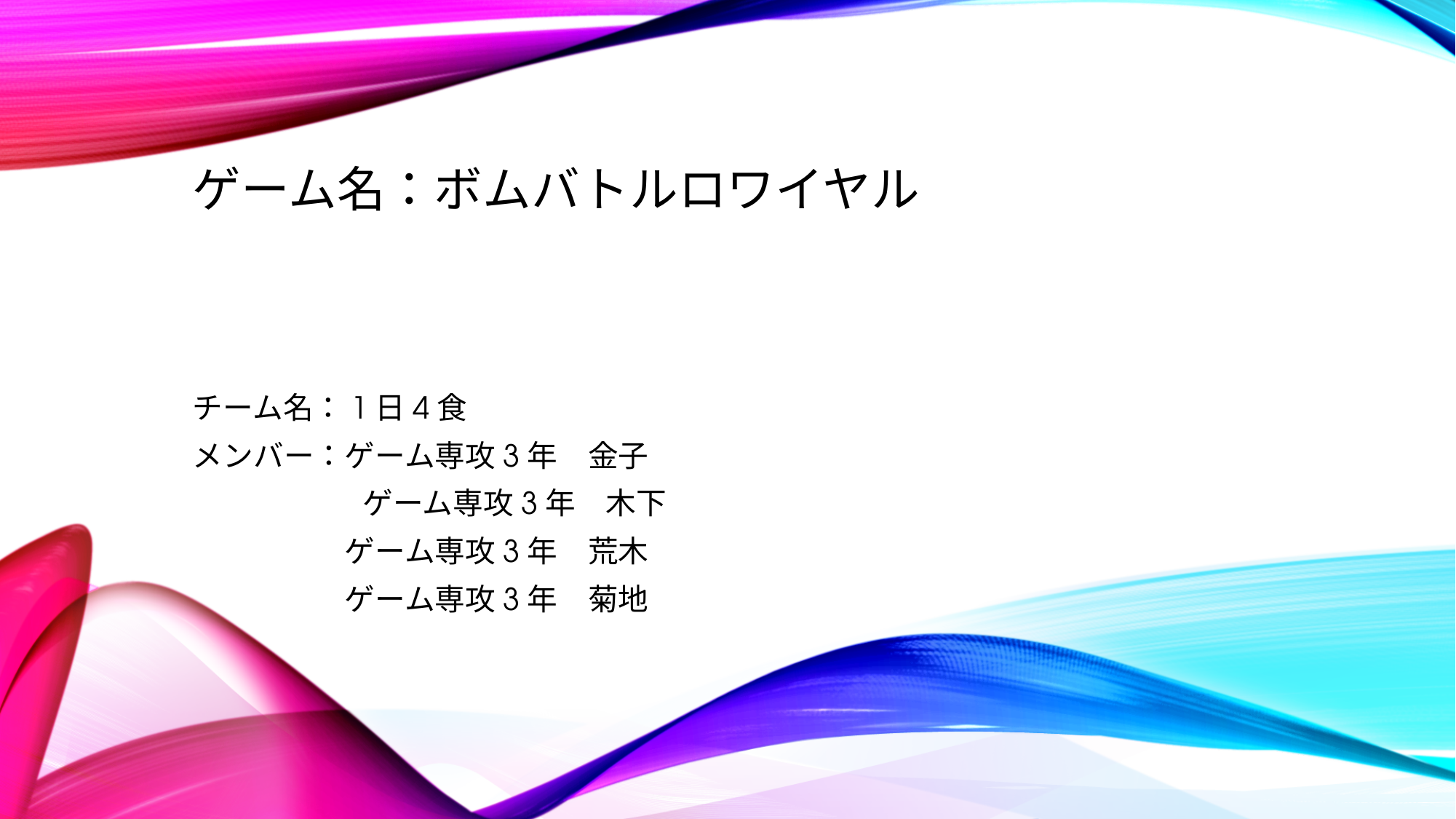

# ゲーム名：ボムバトルロワイヤル
チーム名：1日4食
メンバー：ゲーム専攻3年　金子
	　　ゲーム専攻3年　木下
　　　　　ゲーム専攻3年　荒木
　　　　　ゲーム専攻3年　菊地